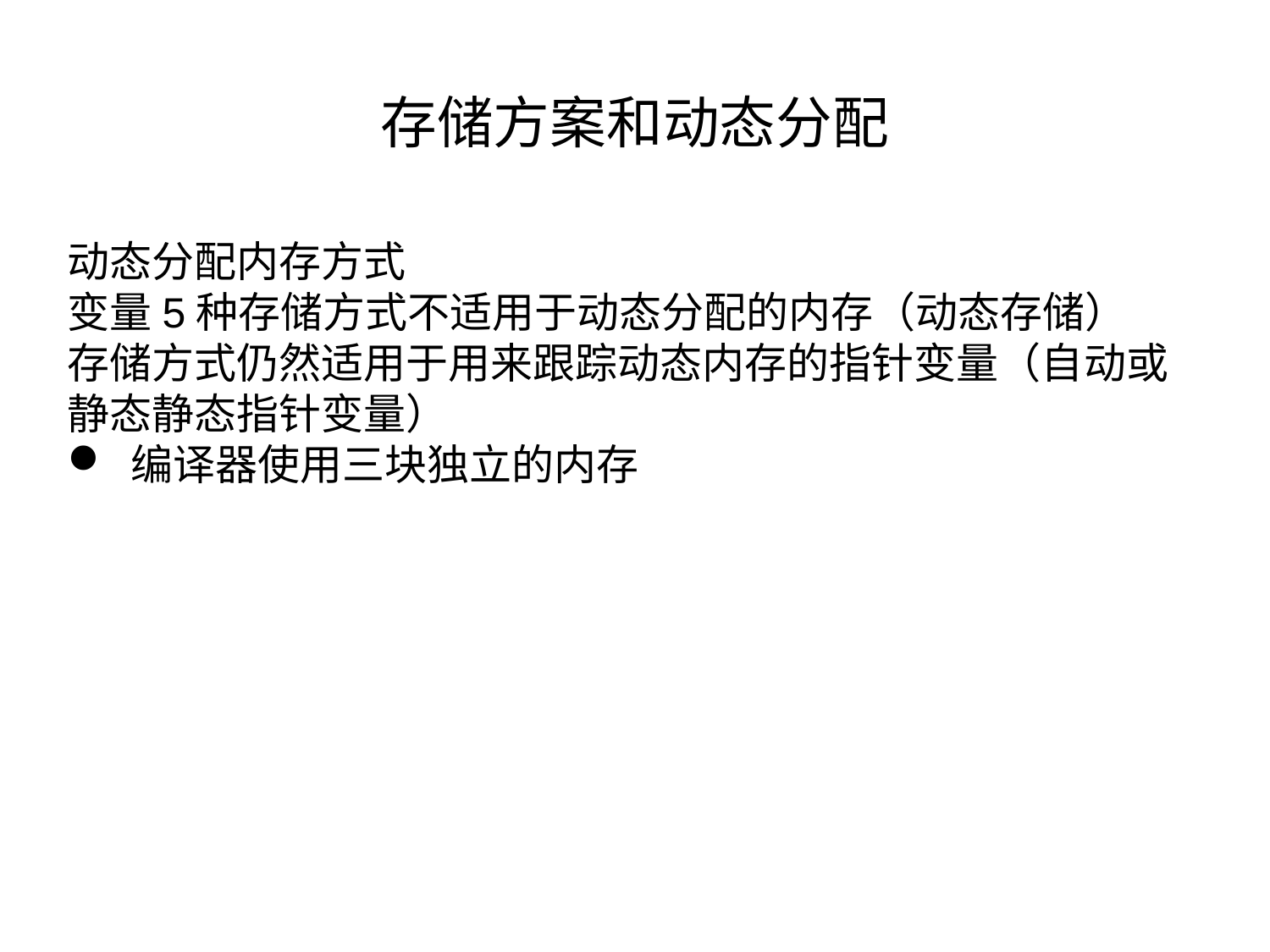

存储方案和动态分配
动态分配内存方式
变量5种存储方式不适用于动态分配的内存（动态存储）
存储方式仍然适用于用来跟踪动态内存的指针变量（自动或静态静态指针变量）
编译器使用三块独立的内存